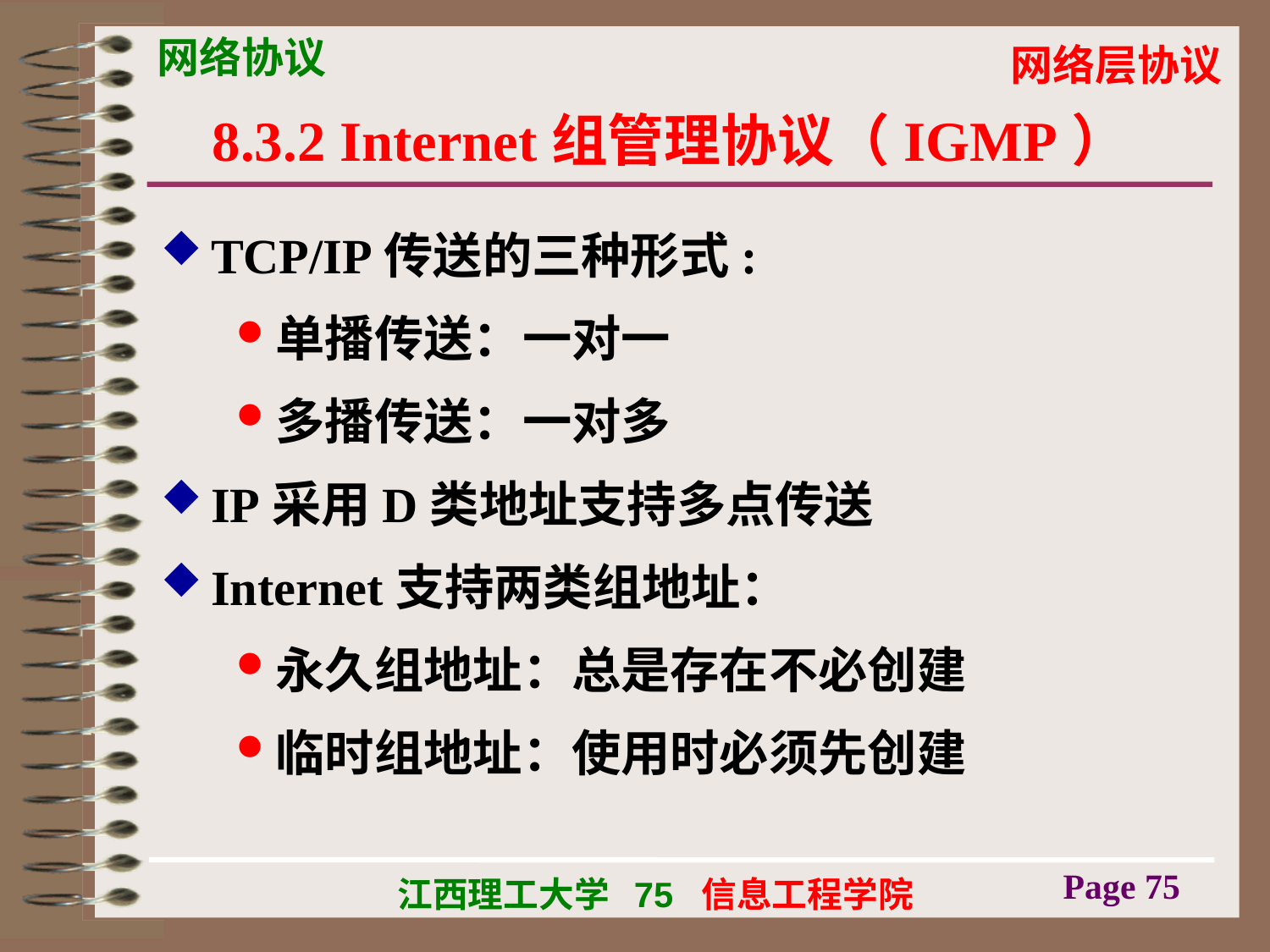

# 8.3.2 Internet组管理协议（IGMP）
TCP/IP传送的三种形式:
单播传送：一对一
多播传送：一对多
IP采用D类地址支持多点传送
Internet支持两类组地址：
永久组地址：总是存在不必创建
临时组地址：使用时必须先创建
Page 75